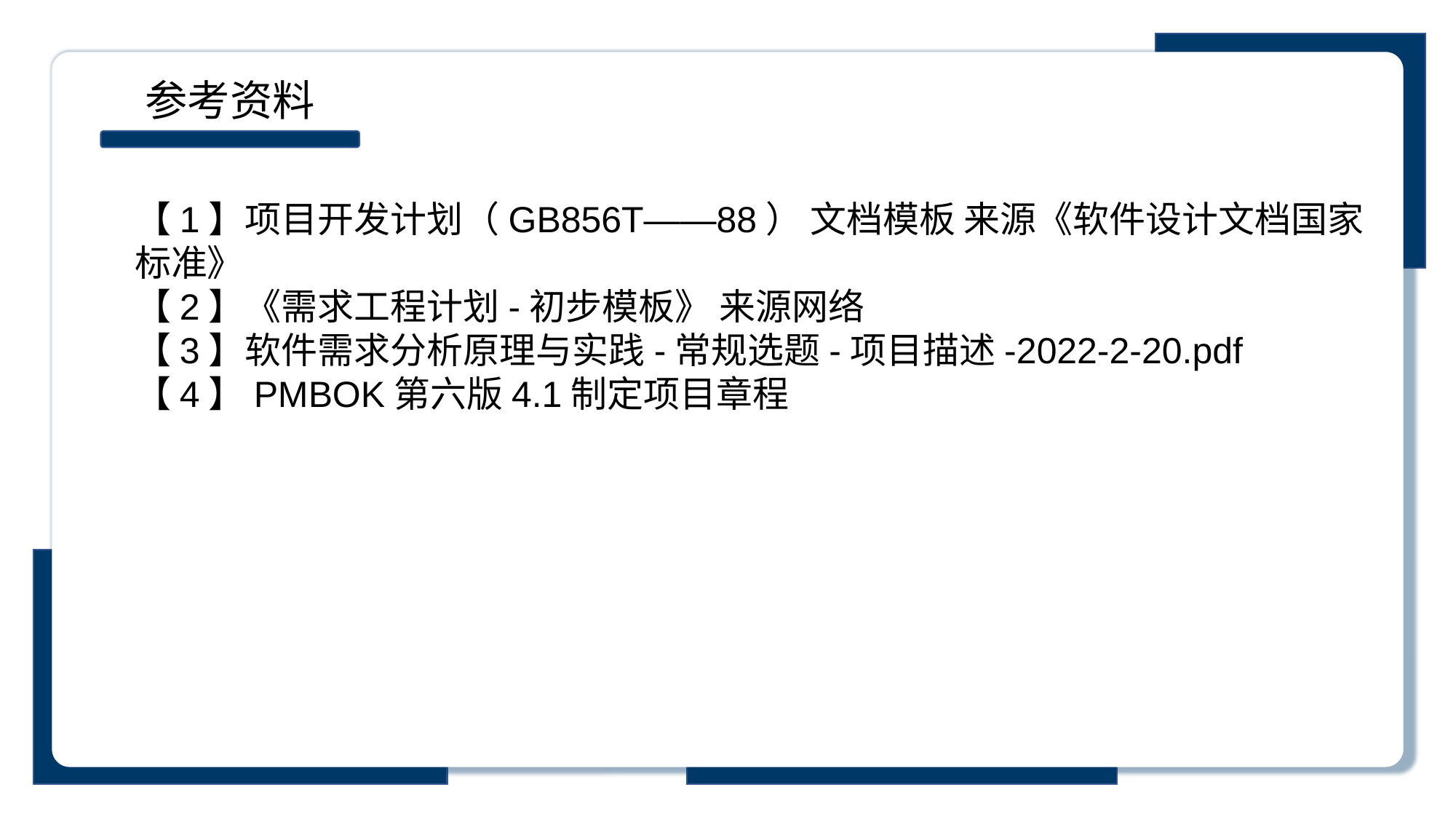

参考资料

【1】项目开发计划（GB856T——88） 文档模板 来源《软件设计文档国家标准》
【2】《需求工程计划-初步模板》 来源网络
【3】软件需求分析原理与实践-常规选题-项目描述-2022-2-20.pdf
【4】PMBOK第六版4.1制定项目章程